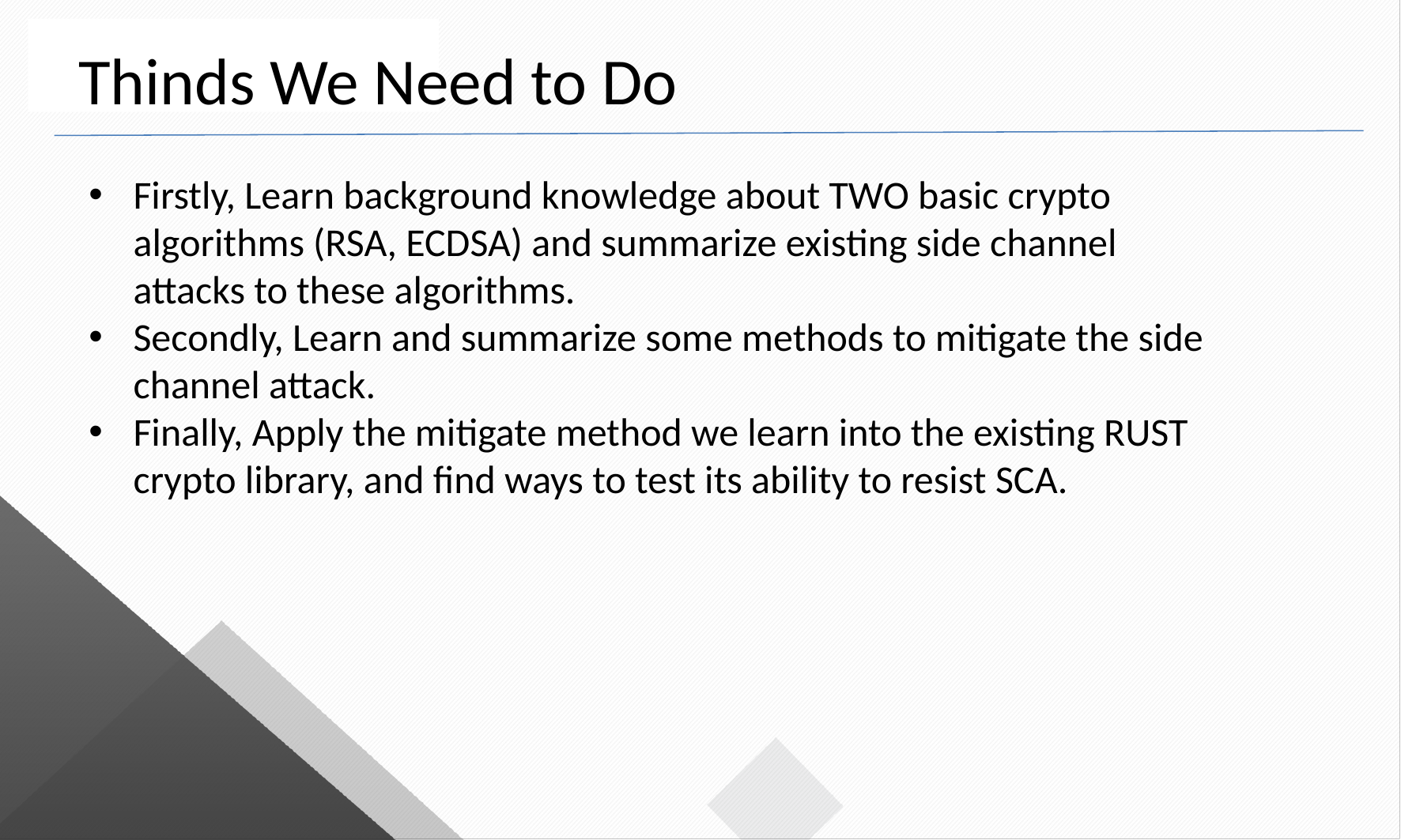

Thinds We Need to Do
请输入您的标题内容

Firstly, Learn background knowledge about TWO basic crypto algorithms (RSA, ECDSA) and summarize existing side channel attacks to these algorithms.
Secondly, Learn and summarize some methods to mitigate the side channel attack.
Finally, Apply the mitigate method we learn into the existing RUST crypto library, and find ways to test its ability to resist SCA.